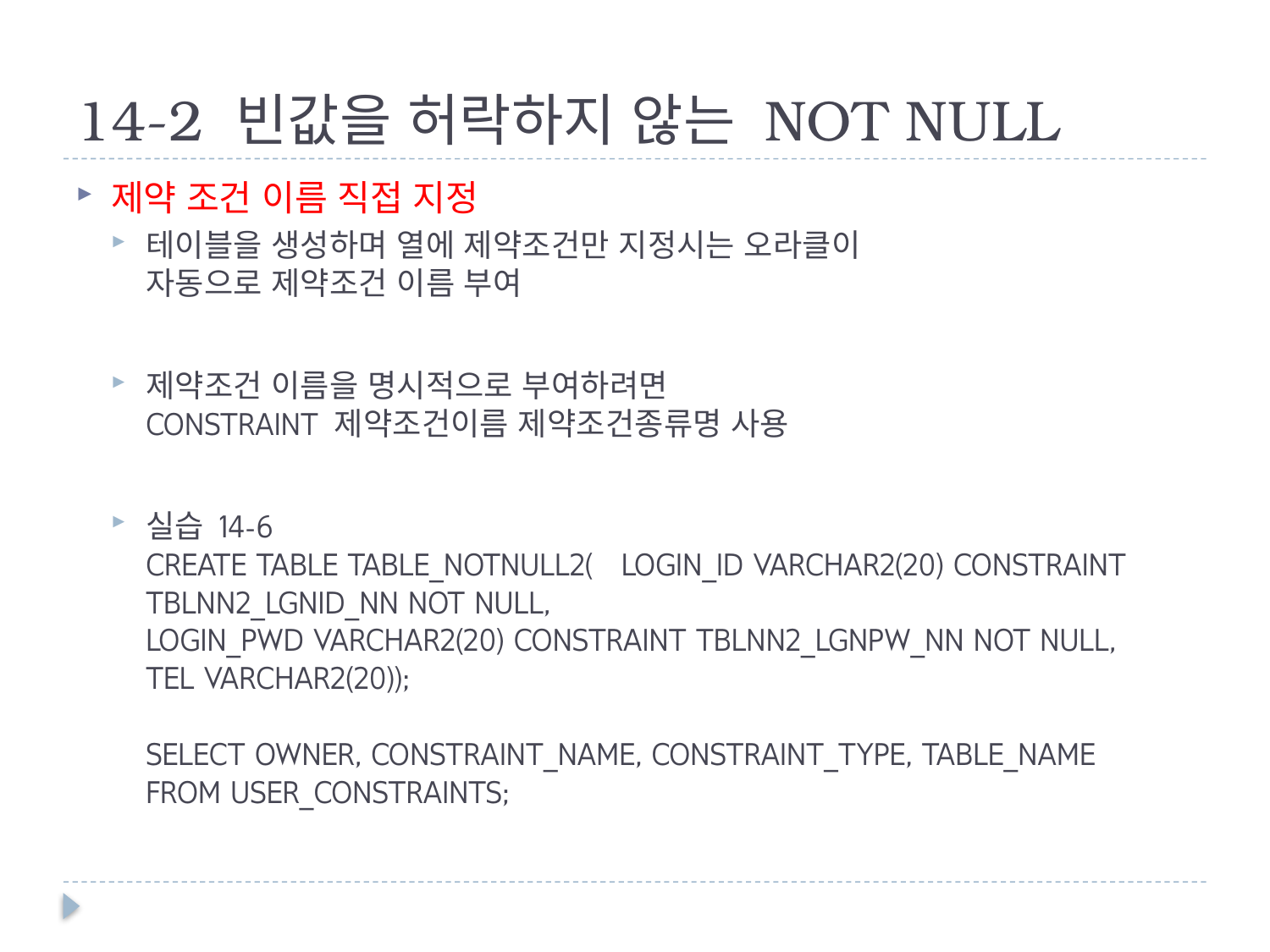

# 14-2 빈값을 허락하지 않는 NOT NULL
제약 조건 이름 직접 지정
테이블을 생성하며 열에 제약조건만 지정시는 오라클이
자동으로 제약조건 이름 부여

제약조건 이름을 명시적으로 부여하려면
CONSTRAINT 제약조건이름 제약조건종류명 사용

실습 14-6
CREATE TABLE TABLE_NOTNULL2(   LOGIN_ID VARCHAR2(20) CONSTRAINT TBLNN2_LGNID_NN NOT NULL,
LOGIN_PWD VARCHAR2(20) CONSTRAINT TBLNN2_LGNPW_NN NOT NULL,
TEL VARCHAR2(20));
SELECT OWNER, CONSTRAINT_NAME, CONSTRAINT_TYPE, TABLE_NAME
FROM USER_CONSTRAINTS;